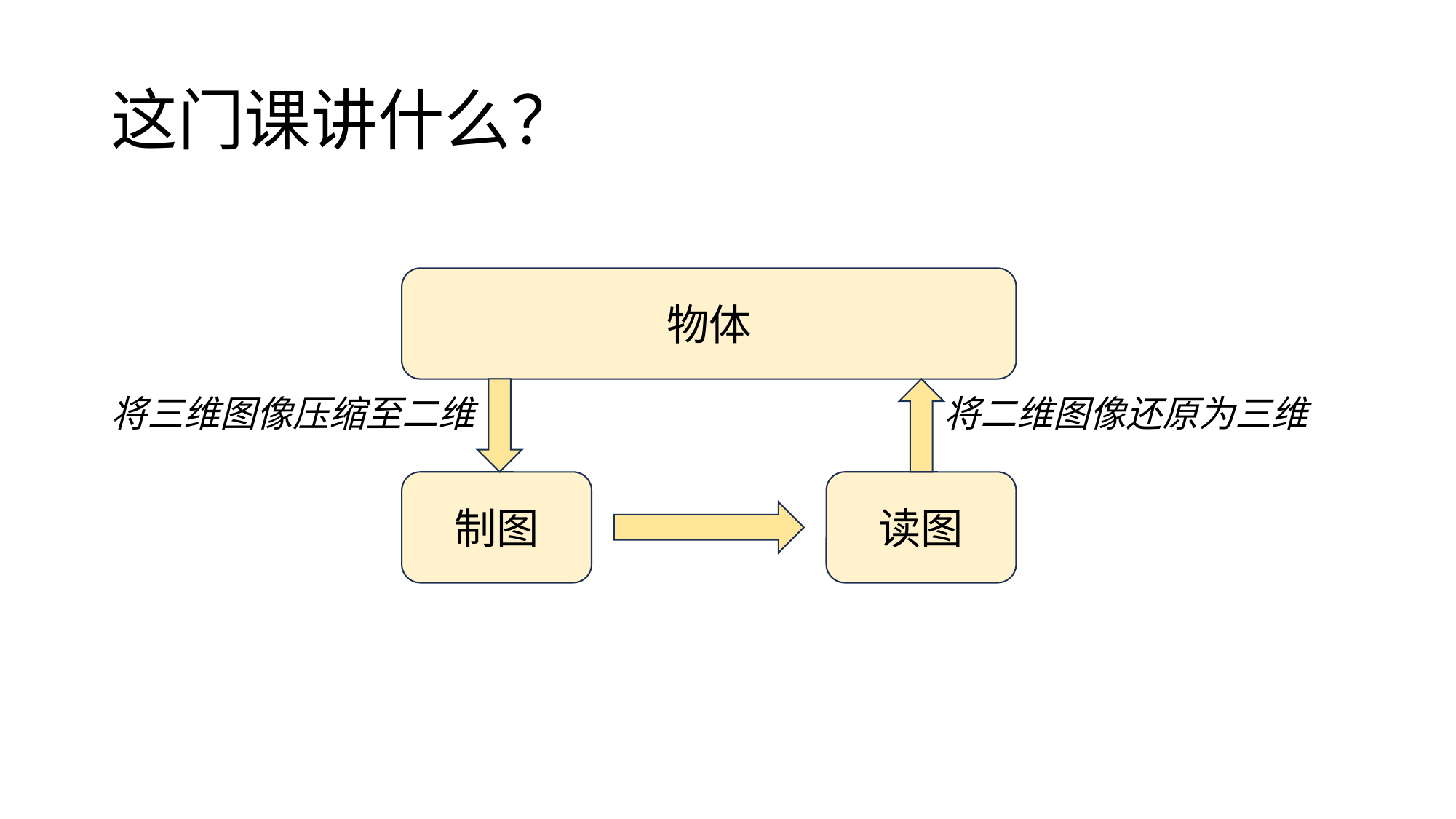

# 这门课讲什么？
物体

将三维图像压缩至二维
将二维图像还原为三维
制图
读图